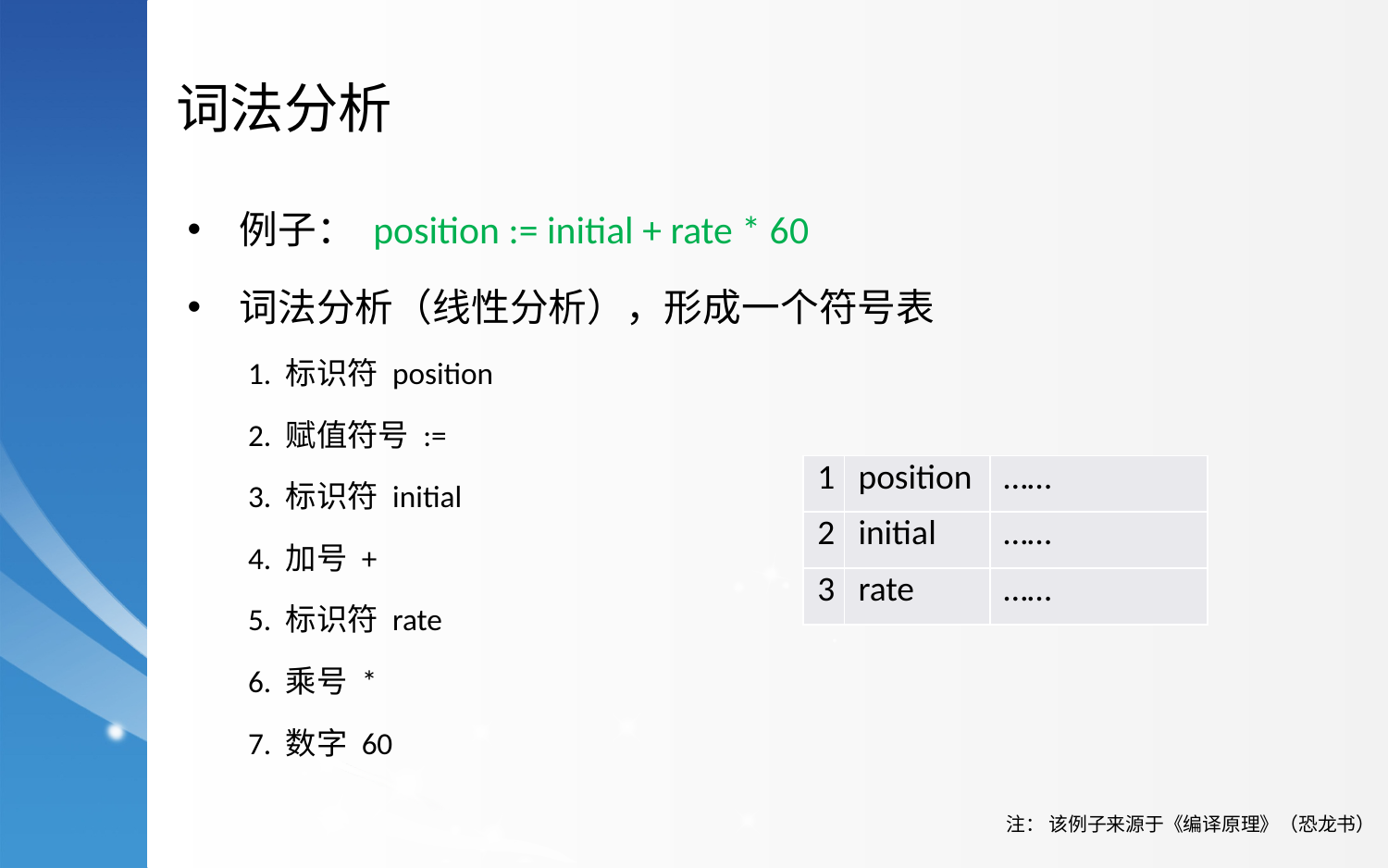

词法分析
例子： position := initial + rate * 60
词法分析（线性分析），形成一个符号表
1. 标识符 position
2. 赋值符号 :=
3. 标识符 initial
4. 加号 +
5. 标识符 rate
6. 乘号 *
7. 数字 60
| 1 | position | …… |
| --- | --- | --- |
| 2 | initial | …… |
| 3 | rate | …… |
注： 该例子来源于《编译原理》（恐龙书）